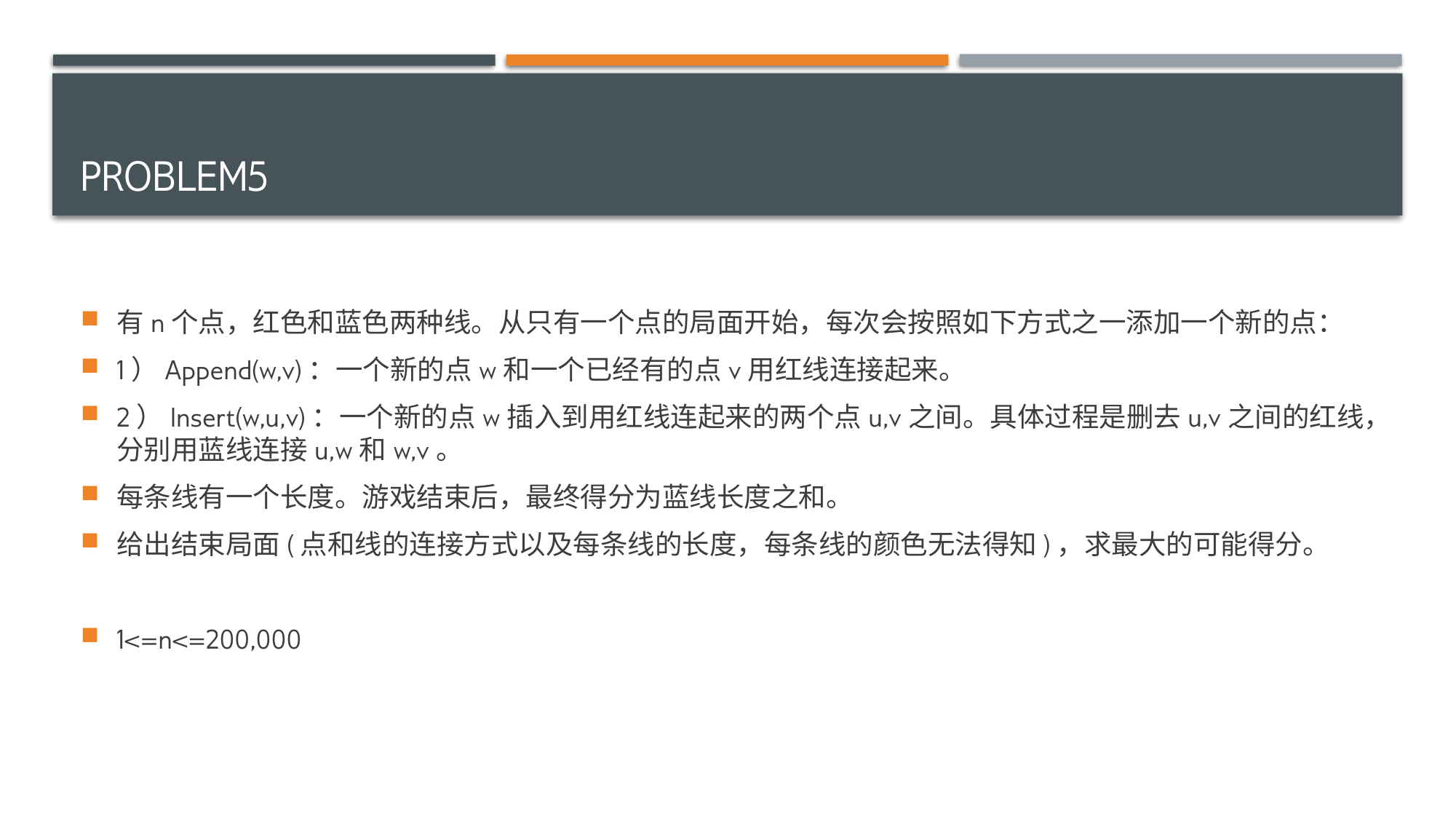

# PROBLEM5
有n个点，红色和蓝色两种线。从只有一个点的局面开始，每次会按照如下方式之一添加一个新的点：
1）Append(w,v)：一个新的点w和一个已经有的点v用红线连接起来。
2）Insert(w,u,v)：一个新的点w插入到用红线连起来的两个点u,v之间。具体过程是删去u,v之间的红线，分别用蓝线连接u,w和w,v。
每条线有一个长度。游戏结束后，最终得分为蓝线长度之和。
给出结束局面(点和线的连接方式以及每条线的长度，每条线的颜色无法得知)，求最大的可能得分。

1<=n<=200,000